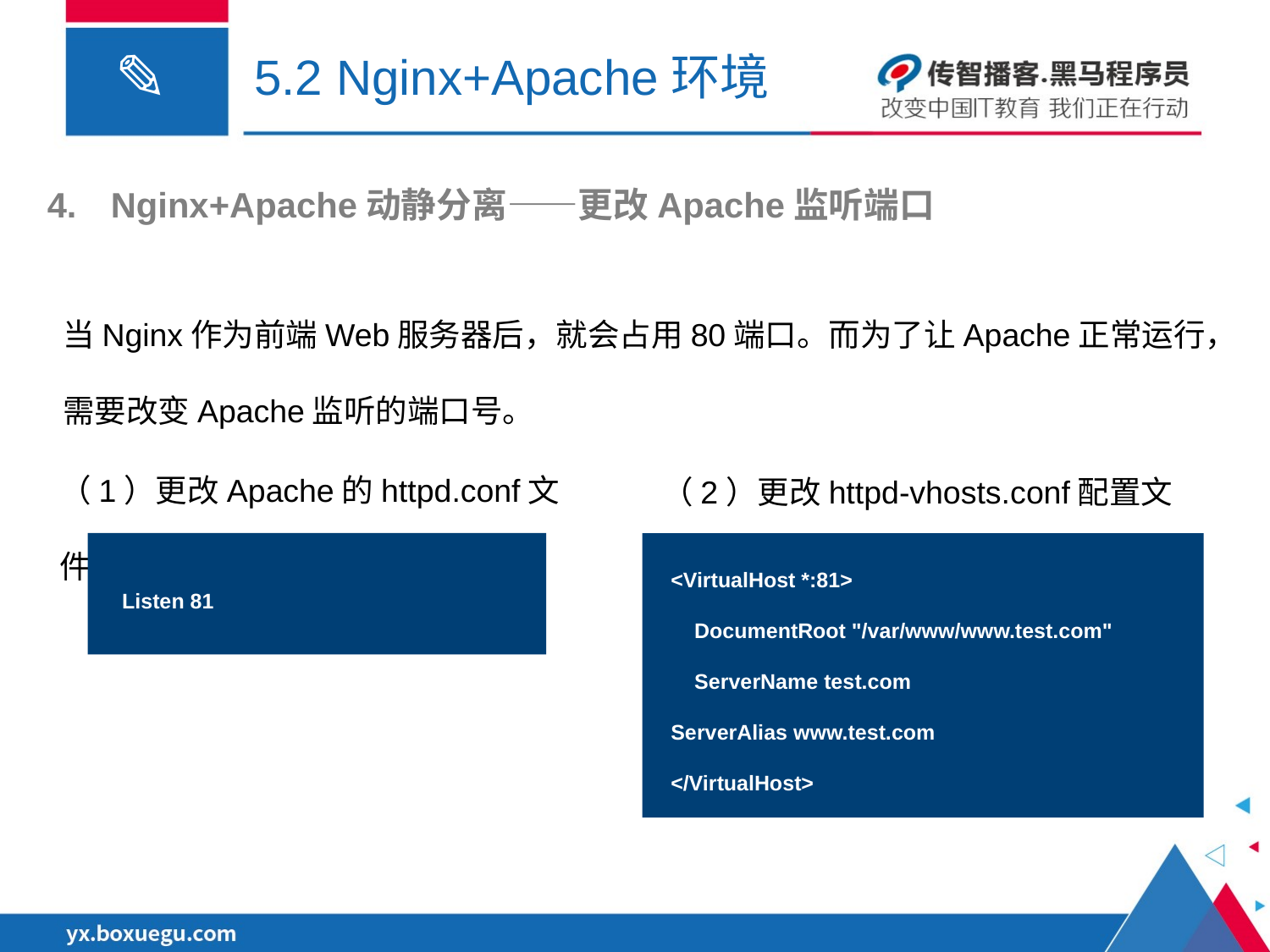

# 5.2 Nginx+Apache环境
Nginx+Apache动静分离——更改Apache监听端口
当Nginx作为前端Web服务器后，就会占用80端口。而为了让Apache正常运行，需要改变Apache监听的端口号。
（1）更改Apache的httpd.conf文件
（2）更改httpd-vhosts.conf配置文件

Listen 81

<VirtualHost *:81>
    DocumentRoot "/var/www/www.test.com"
    ServerName test.com
ServerAlias www.test.com
</VirtualHost>